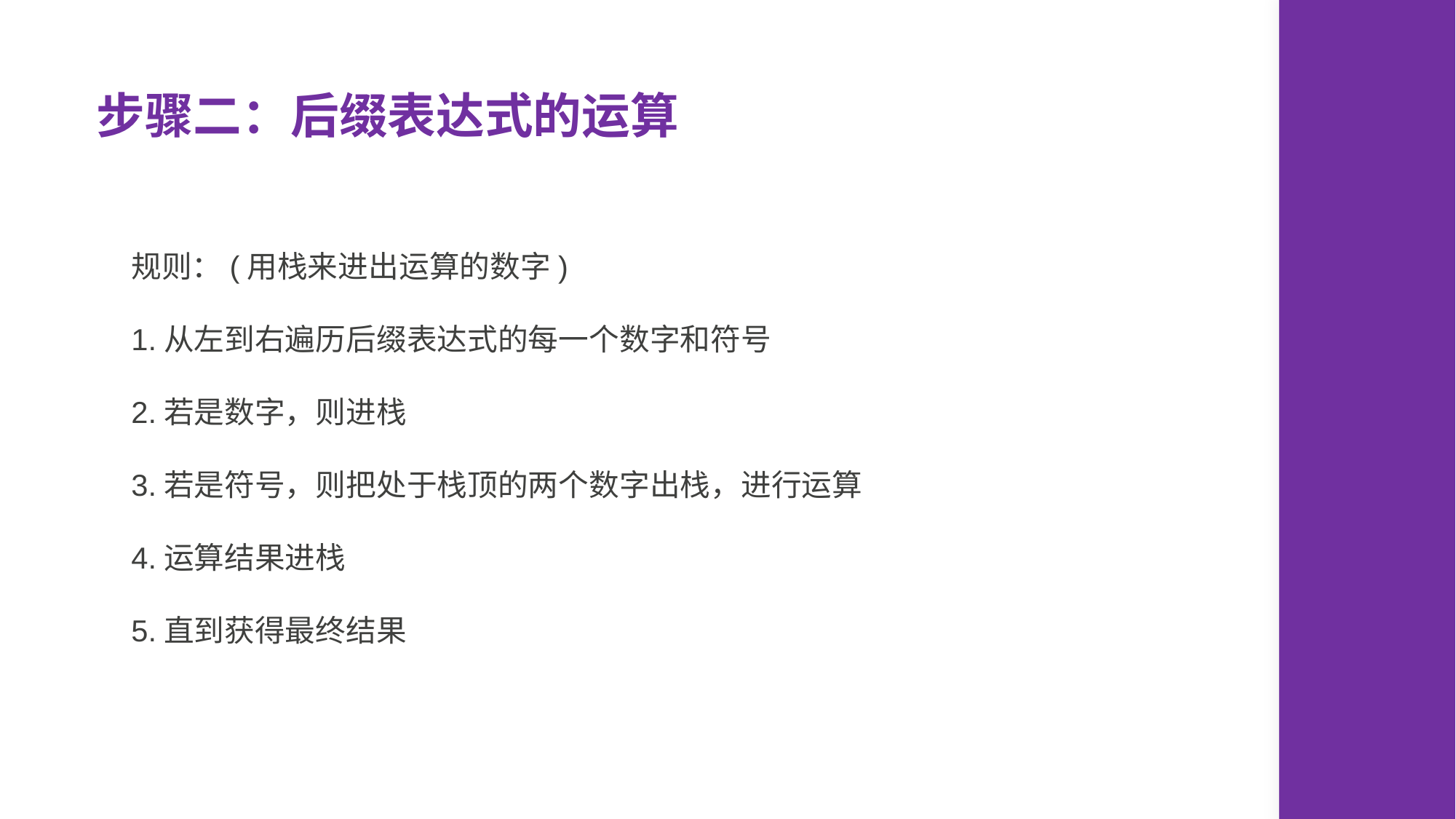

步骤二：后缀表达式的运算
规则：(用栈来进出运算的数字)
1.从左到右遍历后缀表达式的每一个数字和符号
2.若是数字，则进栈
3.若是符号，则把处于栈顶的两个数字出栈，进行运算
4.运算结果进栈
5.直到获得最终结果